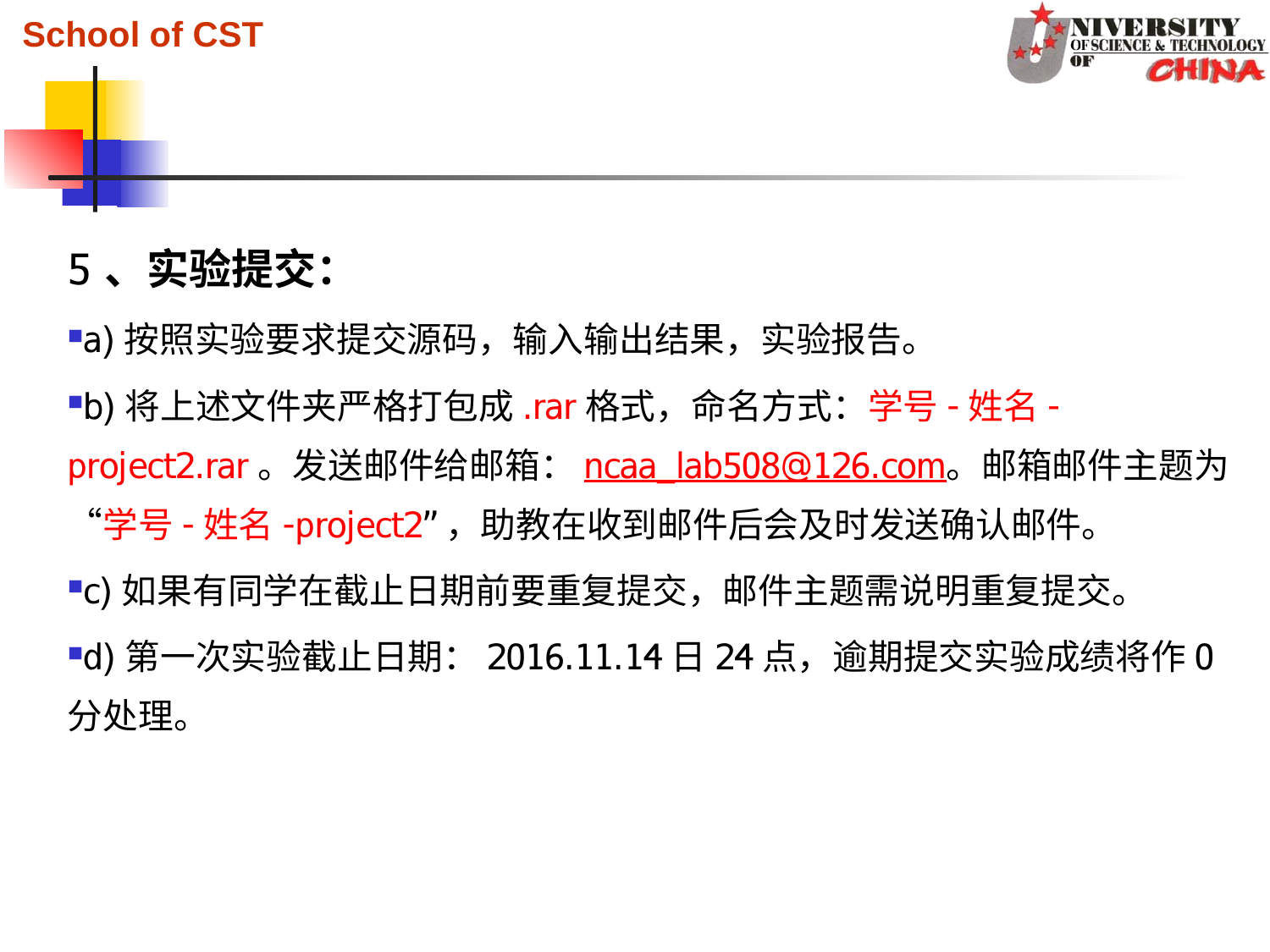

5、实验提交：
a)按照实验要求提交源码，输入输出结果，实验报告。
b)将上述文件夹严格打包成.rar格式，命名方式：学号-姓名-project2.rar。发送邮件给邮箱：ncaa_lab508@126.com。邮箱邮件主题为“学号-姓名-project2”，助教在收到邮件后会及时发送确认邮件。
c)如果有同学在截止日期前要重复提交，邮件主题需说明重复提交。
d)第一次实验截止日期：2016.11.14日24点，逾期提交实验成绩将作0分处理。